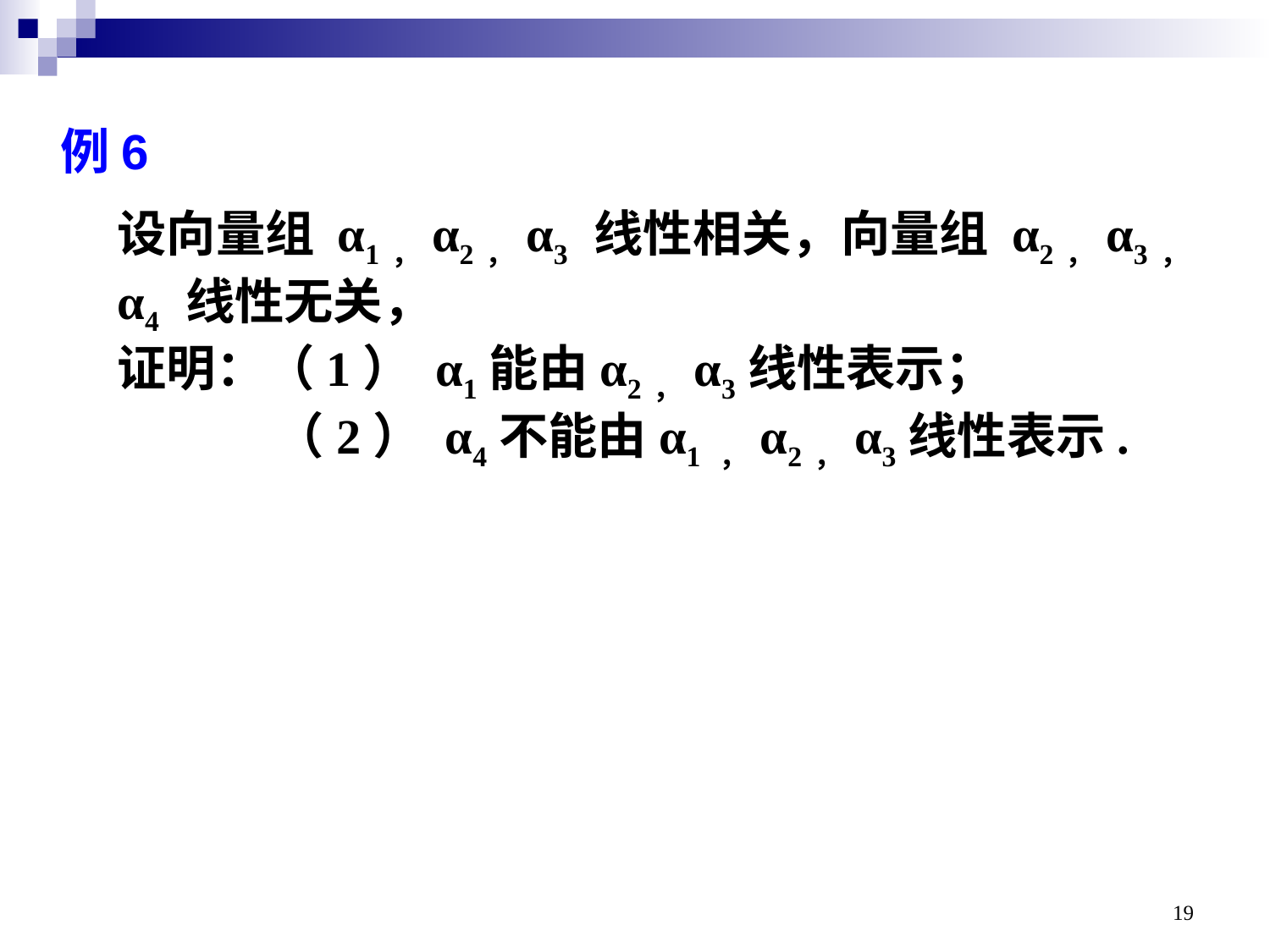

例6
设向量组 α1，α2，α3  线性相关，向量组 α2，α3，α4  线性无关，
证明：（1） α1能由α2，α3线性表示；
             （2） α4不能由α1 ，α2，α3线性表示.

19